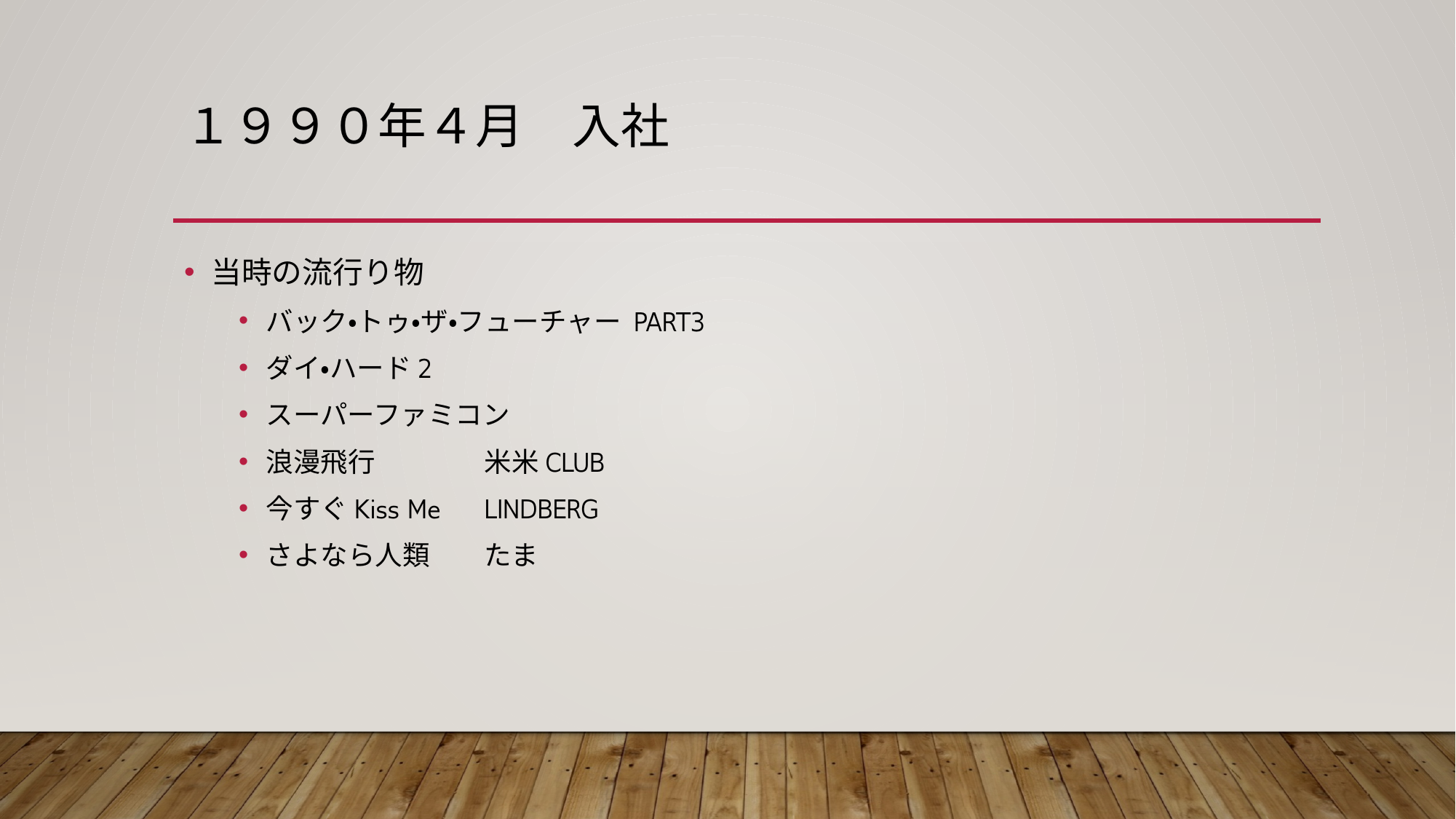

# １９９０年４月　入社
当時の流行り物
バック・トゥ・ザ・フューチャー PART3
ダイ・ハード2
スーパーファミコン
浪漫飛行 	米米CLUB
今すぐKiss Me 	LINDBERG
さよなら人類 	たま